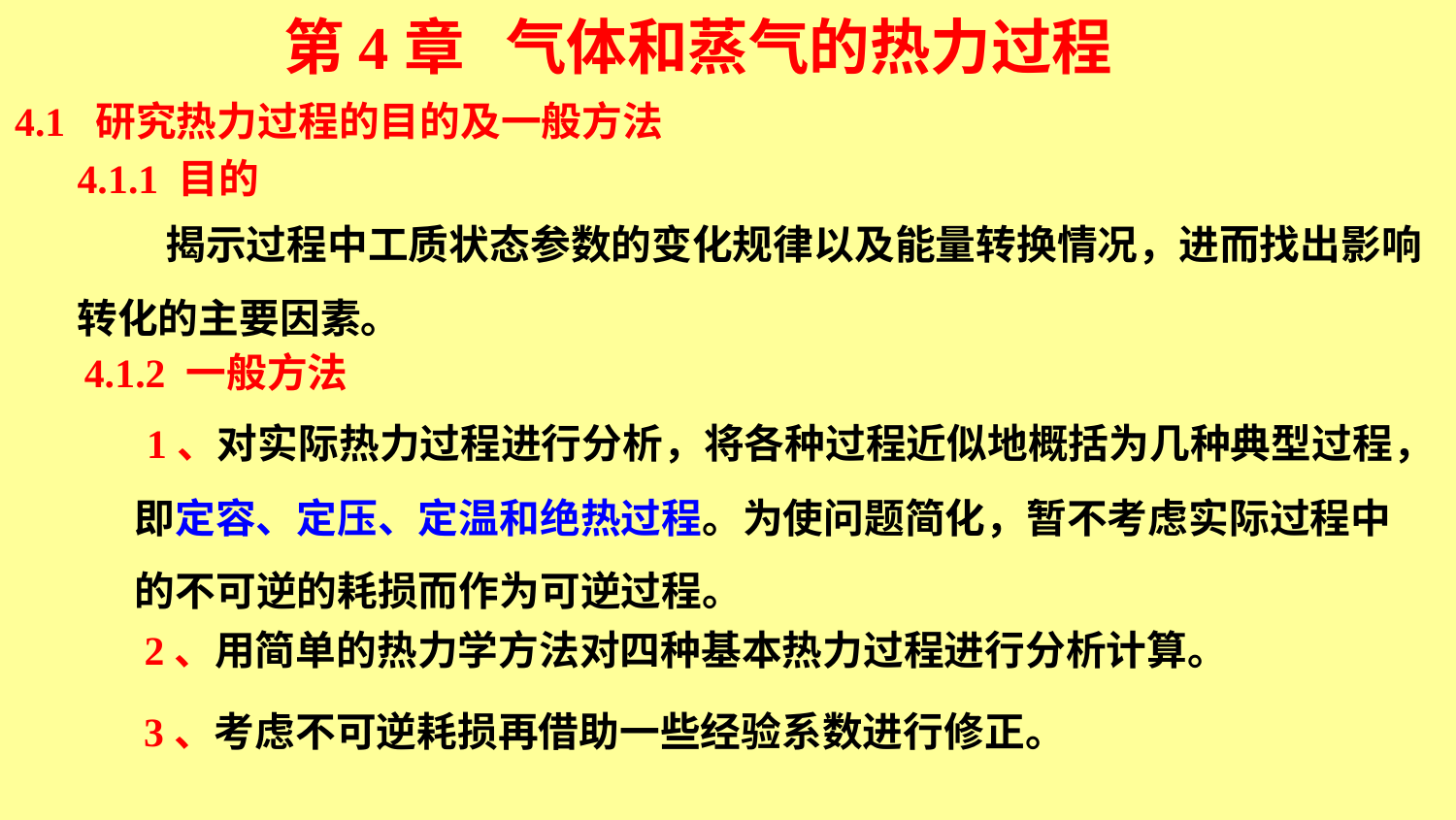

# 第4章   气体和蒸气的热力过程
4.1  研究热力过程的目的及一般方法
4.1.1 目的
       揭示过程中工质状态参数的变化规律以及能量转换情况，进而找出影响转化的主要因素。
4.1.2 一般方法
 1、对实际热力过程进行分析，将各种过程近似地概括为几种典型过程，即定容、定压、定温和绝热过程。为使问题简化，暂不考虑实际过程中的不可逆的耗损而作为可逆过程。
2、用简单的热力学方法对四种基本热力过程进行分析计算。
3、考虑不可逆耗损再借助一些经验系数进行修正。